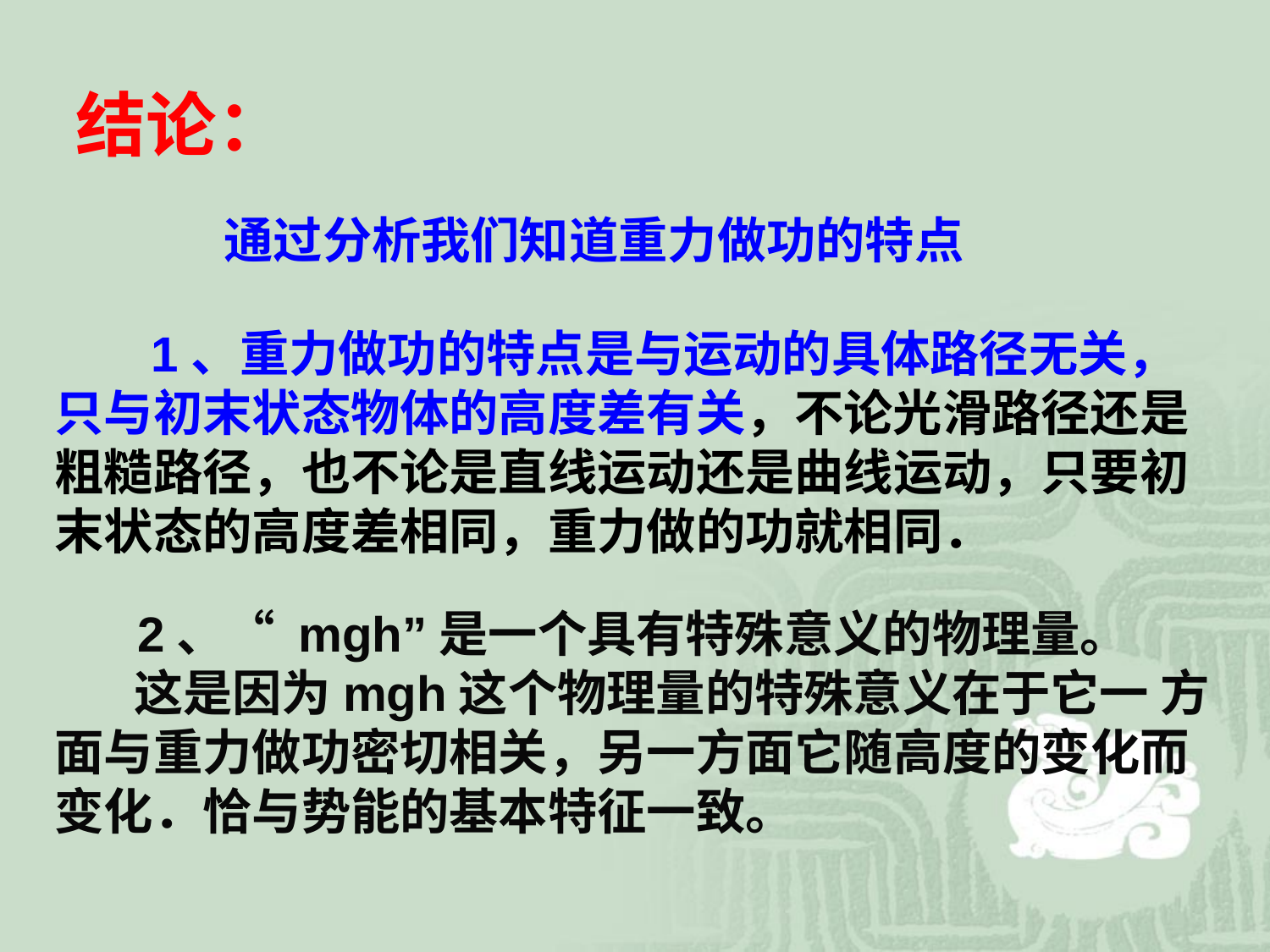

结论：
通过分析我们知道重力做功的特点
       1、重力做功的特点是与运动的具体路径无关，只与初末状态物体的高度差有关，不论光滑路径还是粗糙路径，也不论是直线运动还是曲线运动，只要初末状态的高度差相同，重力做的功就相同．
      2、“ mgh”是一个具有特殊意义的物理量。
      这是因为mgh这个物理量的特殊意义在于它一 方面与重力做功密切相关，另一方面它随高度的变化而变化．恰与势能的基本特征一致。